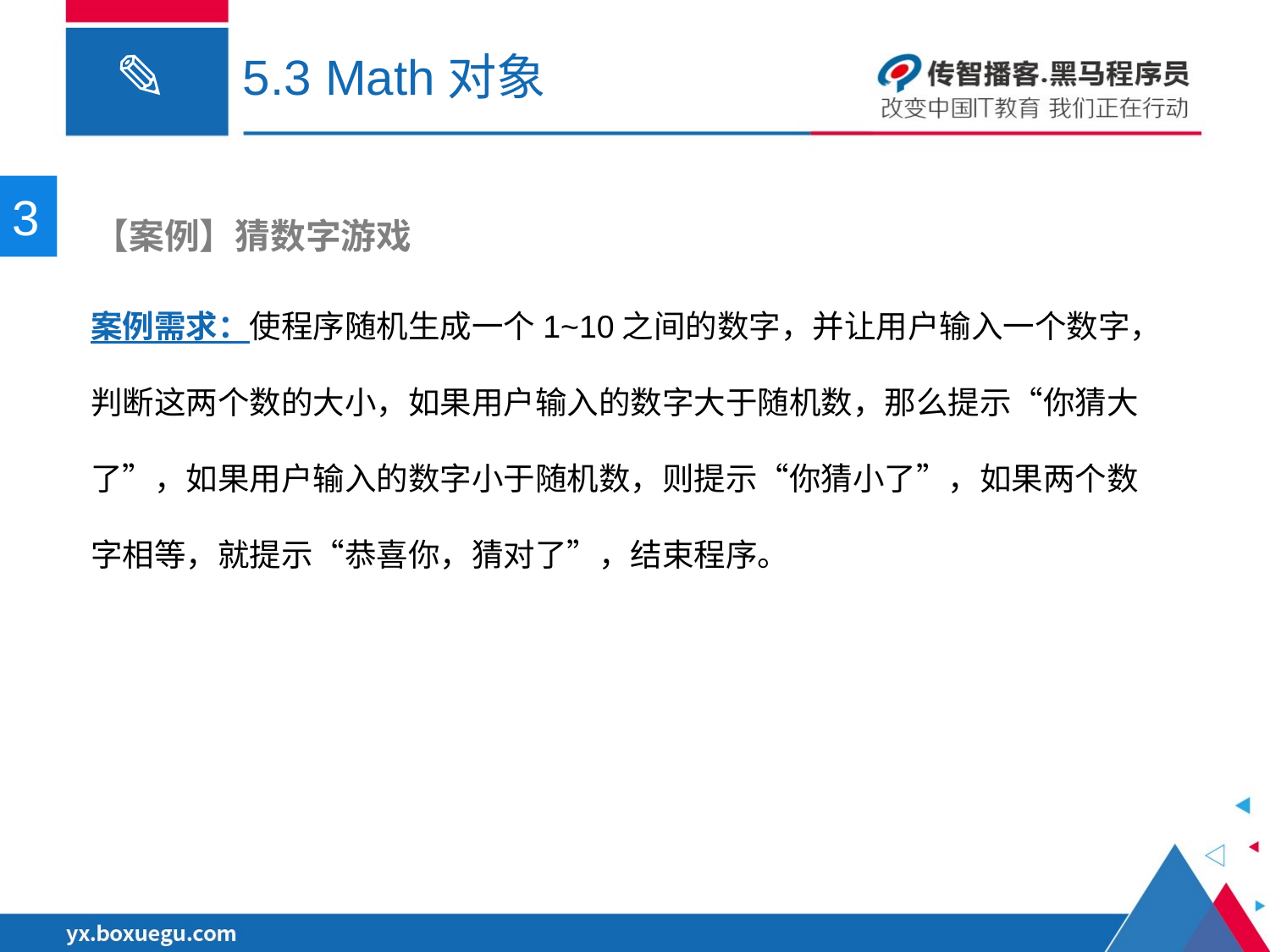

# 5.3 Math对象

3
  【案例】猜数字游戏
案例需求：使程序随机生成一个1~10之间的数字，并让用户输入一个数字，判断这两个数的大小，如果用户输入的数字大于随机数，那么提示“你猜大了”，如果用户输入的数字小于随机数，则提示“你猜小了”，如果两个数字相等，就提示“恭喜你，猜对了”，结束程序。